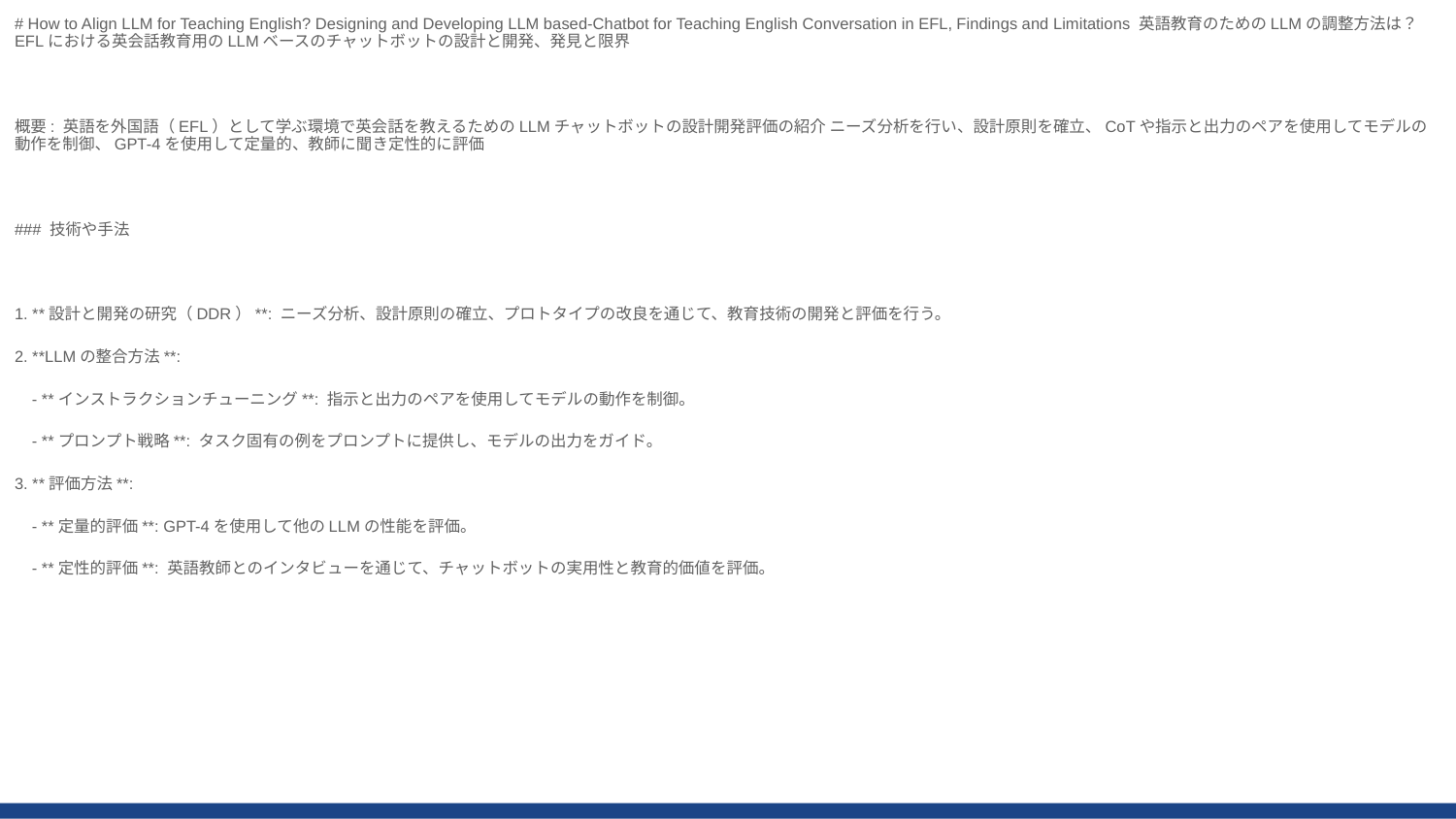

# How to Align LLM for Teaching English? Designing and Developing LLM based-Chatbot for Teaching English Conversation in EFL, Findings and Limitations 英語教育のためのLLMの調整方法は？EFLにおける英会話教育用のLLMベースのチャットボットの設計と開発、発見と限界

概要: 英語を外国語（EFL）として学ぶ環境で英会話を教えるためのLLMチャットボットの設計開発評価の紹介 ニーズ分析を行い、設計原則を確立、CoTや指示と出力のペアを使用してモデルの動作を制御、GPT-4を使用して定量的、教師に聞き定性的に評価

### 技術や手法

1. **設計と開発の研究（DDR）**: ニーズ分析、設計原則の確立、プロトタイプの改良を通じて、教育技術の開発と評価を行う。
2. **LLMの整合方法**:
    - **インストラクションチューニング**: 指示と出力のペアを使用してモデルの動作を制御。
    - **プロンプト戦略**: タスク固有の例をプロンプトに提供し、モデルの出力をガイド。
3. **評価方法**:
    - **定量的評価**: GPT-4を使用して他のLLMの性能を評価。
    - **定性的評価**: 英語教師とのインタビューを通じて、チャットボットの実用性と教育的価値を評価。